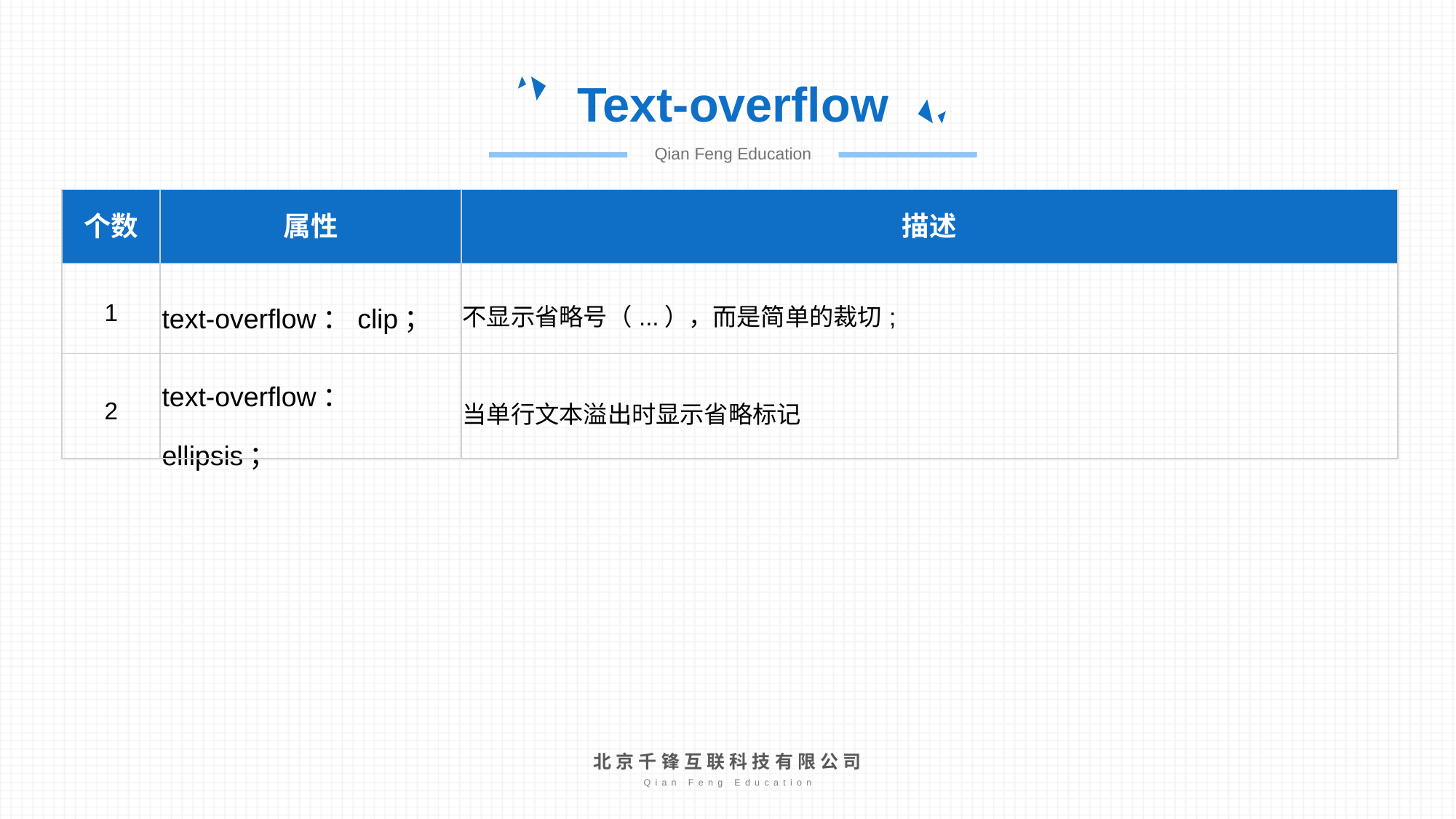

Text-overflow

Qian Feng Education

| 个数 | 属性 | 描述 |
| --- | --- | --- |
| 1 | text-overflow：clip； | 不显示省略号（...），而是简单的裁切; |
| 2 | text-overflow：ellipsis； | 当单行文本溢出时显示省略标记 |
北京千锋互联科技有限公司
Qian Feng Education